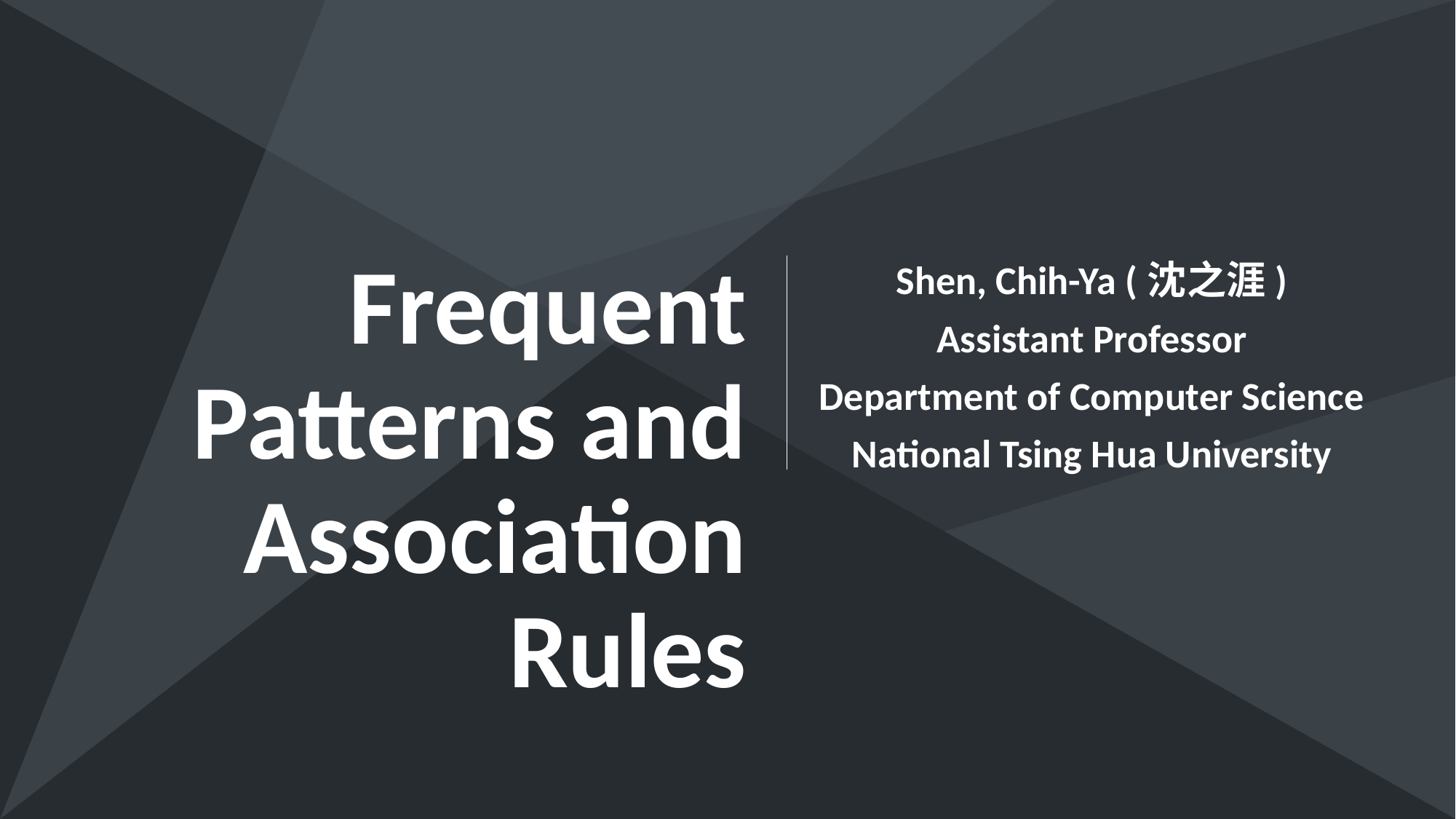

Frequent Patterns and Association Rules
Shen, Chih-Ya (沈之涯)
Assistant Professor
Department of Computer Science
National Tsing Hua University